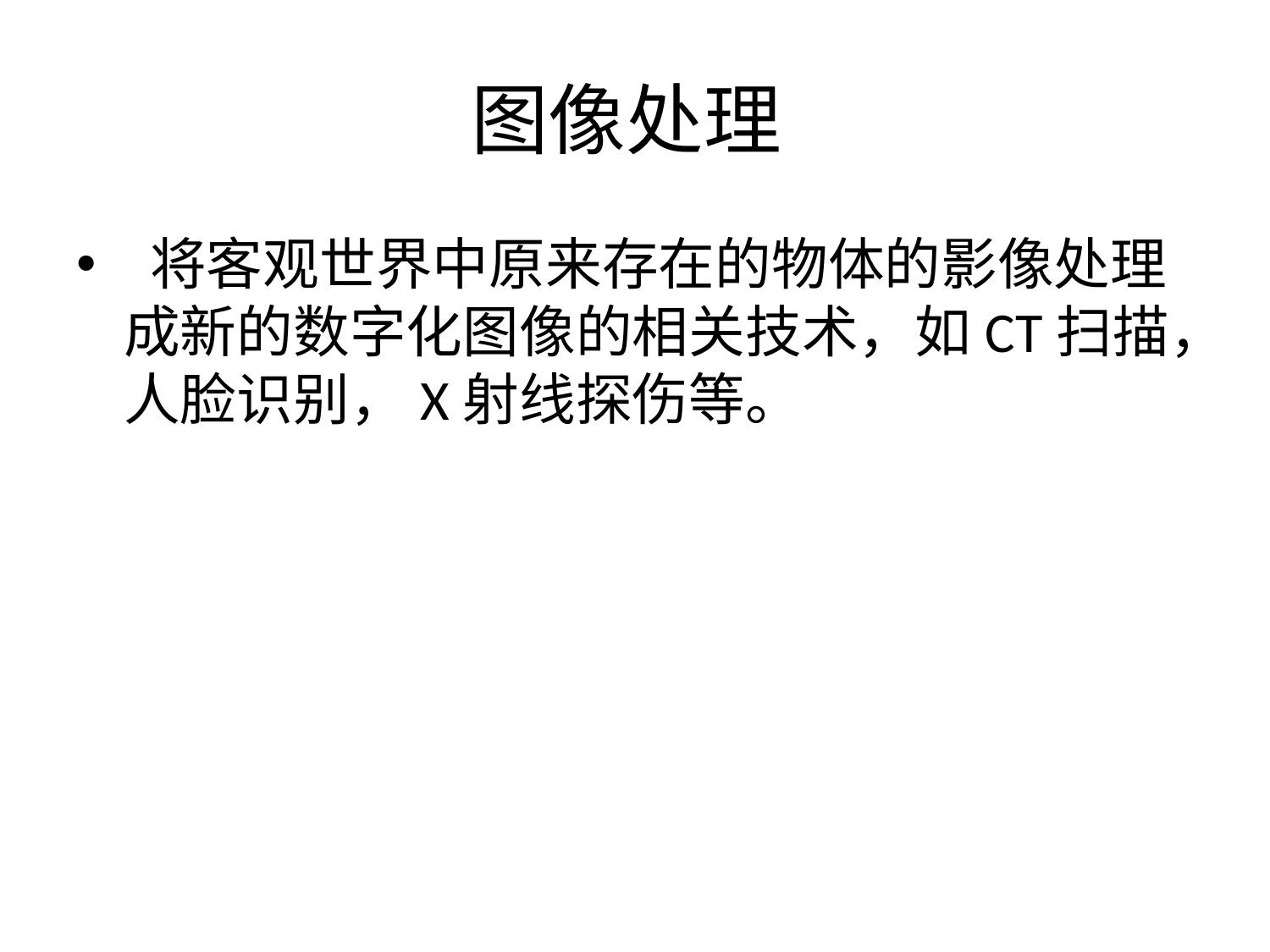

# 图像处理
 将客观世界中原来存在的物体的影像处理成新的数字化图像的相关技术，如CT扫描，人脸识别，X射线探伤等。